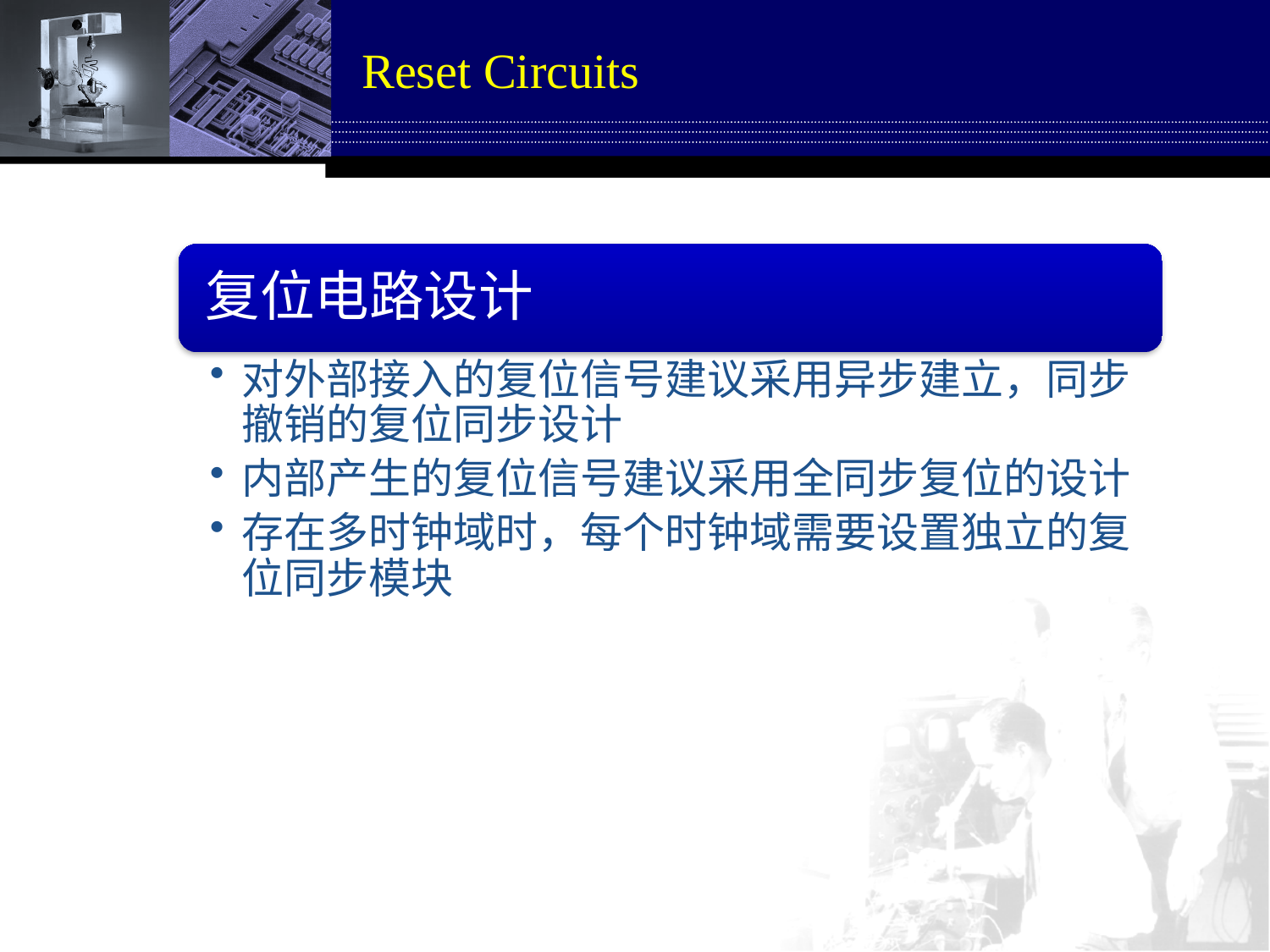

# Reset Circuits

复位电路设计
对外部接入的复位信号建议采用异步建立，同步撤销的复位同步设计
内部产生的复位信号建议采用全同步复位的设计
存在多时钟域时，每个时钟域需要设置独立的复位同步模块